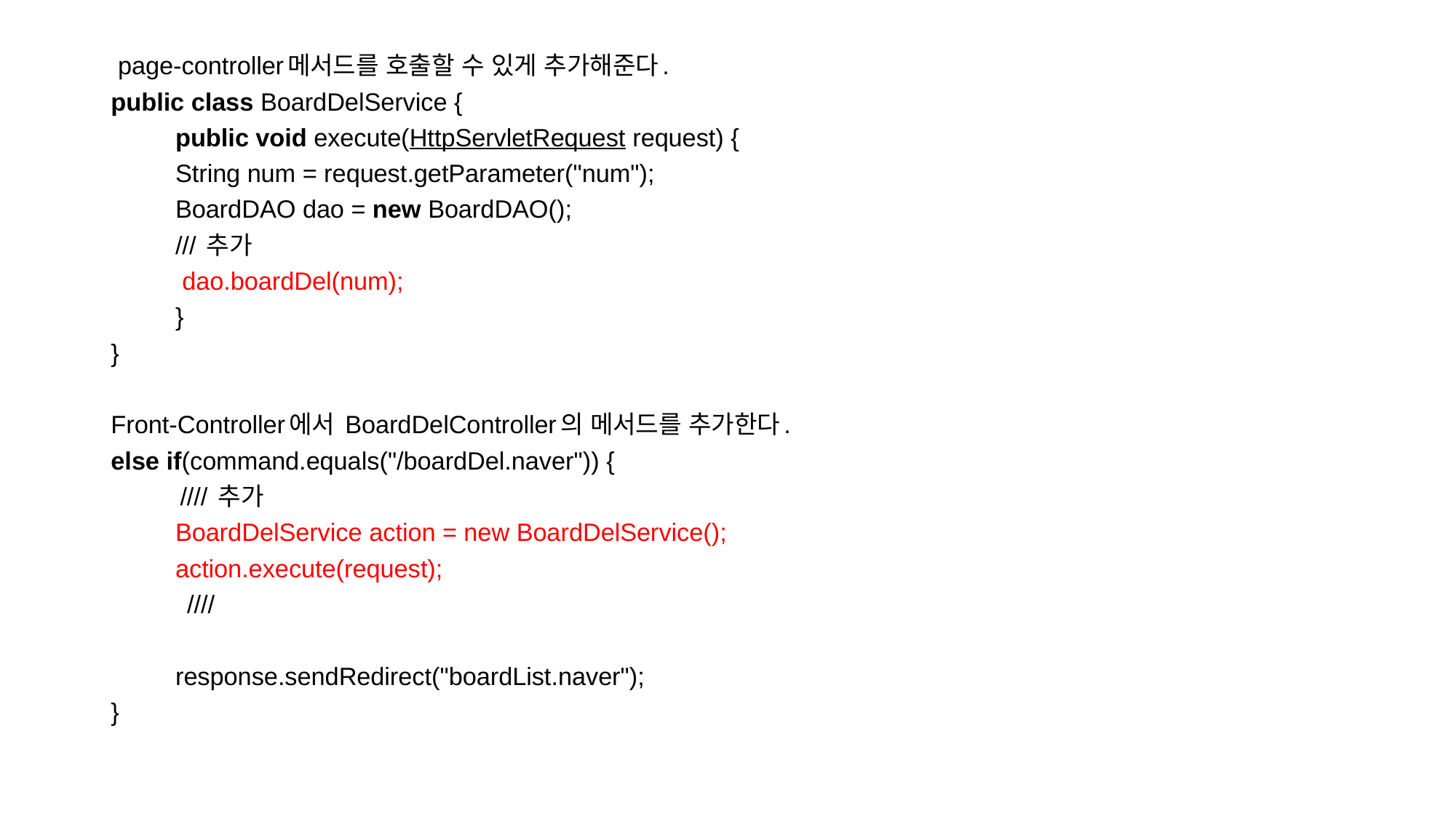

page-controller메서드를 호출할 수 있게 추가해준다.
public class BoardDelService {
	public void execute(HttpServletRequest request) {
		String num = request.getParameter("num");
		BoardDAO dao = new BoardDAO();
		/// 추가
		 dao.boardDel(num);
	}
}

Front-Controller에서 BoardDelController의 메서드를 추가한다.
else if(command.equals("/boardDel.naver")) {
          //// 추가
 	BoardDelService action = new BoardDelService();
 	action.execute(request);
           ////

	response.sendRedirect("boardList.naver");
}